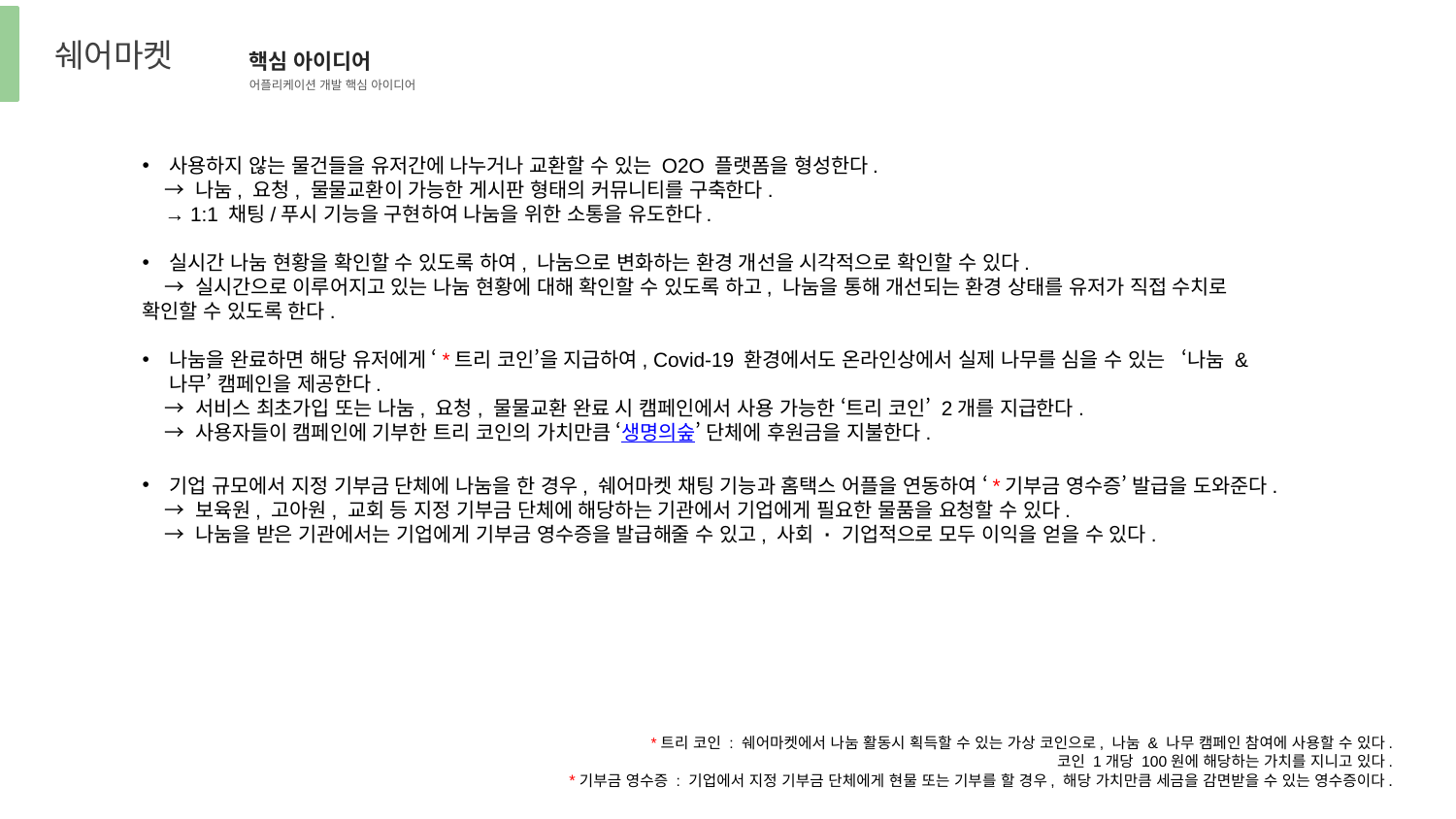

쉐어마켓
핵심 아이디어
어플리케이션 개발 핵심 아이디어
사용하지 않는 물건들을 유저간에 나누거나 교환할 수 있는 O2O 플랫폼을 형성한다.
    → 나눔, 요청, 물물교환이 가능한 게시판 형태의 커뮤니티를 구축한다.
    → 1:1 채팅/푸시 기능을 구현하여 나눔을 위한 소통을 유도한다.

실시간 나눔 현황을 확인할 수 있도록 하여, 나눔으로 변화하는 환경 개선을 시각적으로 확인할 수 있다.
    → 실시간으로 이루어지고 있는 나눔 현황에 대해 확인할 수 있도록 하고, 나눔을 통해 개선되는 환경 상태를 유저가 직접 수치로 확인할 수 있도록 한다.

나눔을 완료하면 해당 유저에게 ‘*트리 코인’을 지급하여, Covid-19 환경에서도 온라인상에서 실제 나무를 심을 수 있는   ‘나눔 & 나무’ 캠페인을 제공한다.
    → 서비스 최초가입 또는 나눔, 요청, 물물교환 완료 시 캠페인에서 사용 가능한 ‘트리 코인’ 2개를 지급한다.
    → 사용자들이 캠페인에 기부한 트리 코인의 가치만큼 ‘생명의숲’ 단체에 후원금을 지불한다.

기업 규모에서 지정 기부금 단체에 나눔을 한 경우, 쉐어마켓 채팅 기능과 홈택스 어플을 연동하여 ‘*기부금 영수증’ 발급을 도와준다.
    → 보육원, 고아원, 교회 등 지정 기부금 단체에 해당하는 기관에서 기업에게 필요한 물품을 요청할 수 있다.
    → 나눔을 받은 기관에서는 기업에게 기부금 영수증을 발급해줄 수 있고, 사회 · 기업적으로 모두 이익을 얻을 수 있다.
*트리 코인 : 쉐어마켓에서 나눔 활동시 획득할 수 있는 가상 코인으로, 나눔 & 나무 캠페인 참여에 사용할 수 있다.
코인 1개당 100원에 해당하는 가치를 지니고 있다.
*기부금 영수증 : 기업에서 지정 기부금 단체에게 현물 또는 기부를 할 경우, 해당 가치만큼 세금을 감면받을 수 있는 영수증이다.